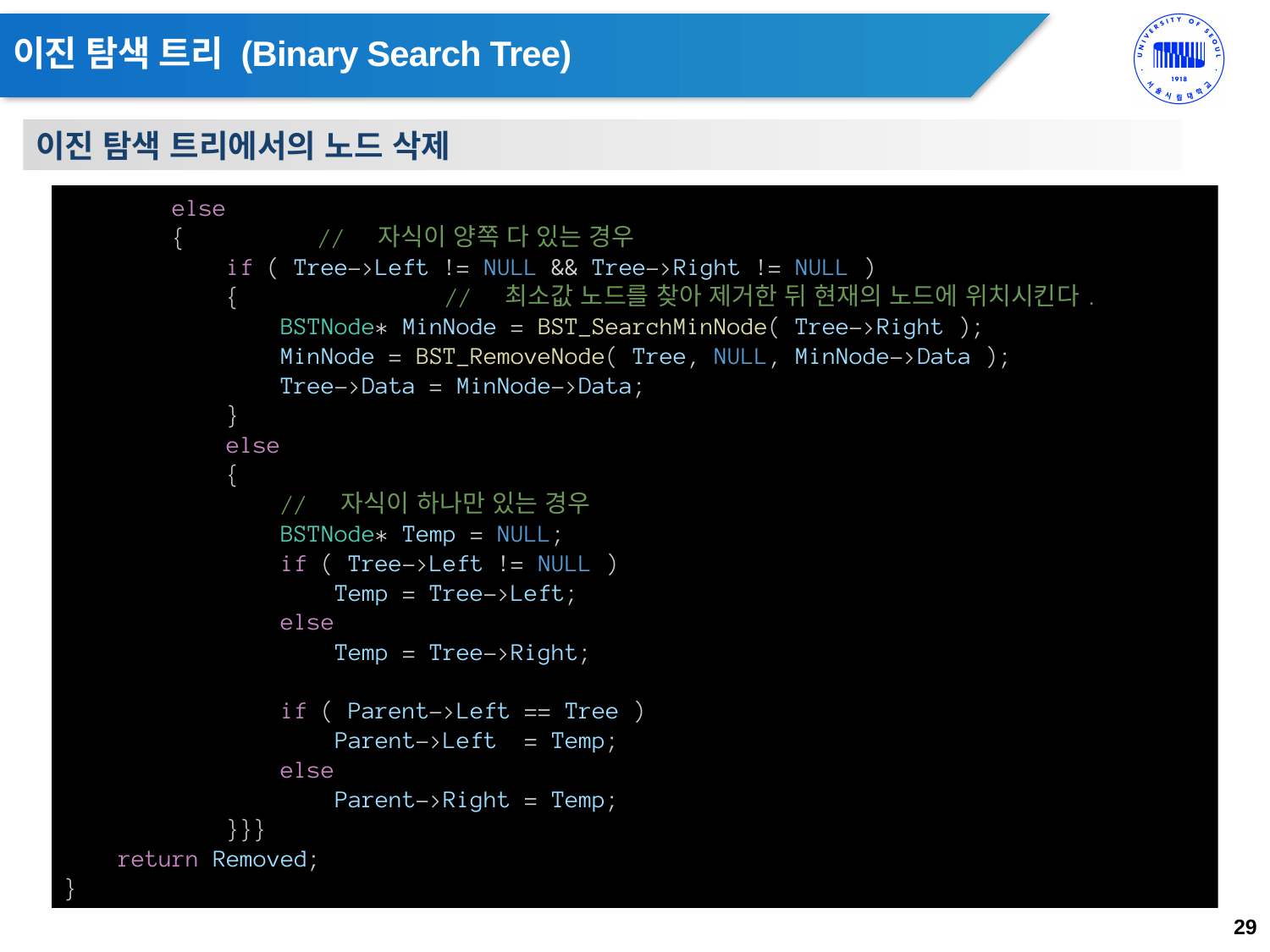

# 이진 탐색 트리 (Binary Search Tree)
이진 탐색 트리에서의 노드 삭제
        else
        {		//  자식이 양쪽 다 있는 경우
            if ( Tree->Left != NULL && Tree->Right != NULL )
            {		//  최소값 노드를 찾아 제거한 뒤 현재의 노드에 위치시킨다.
                BSTNode* MinNode = BST_SearchMinNode( Tree->Right );
                MinNode = BST_RemoveNode( Tree, NULL, MinNode->Data );
                Tree->Data = MinNode->Data;
            }
            else
            {
                //  자식이 하나만 있는 경우
                BSTNode* Temp = NULL;
                if ( Tree->Left != NULL )
                    Temp = Tree->Left;
                else
                    Temp = Tree->Right;
                if ( Parent->Left == Tree )
                    Parent->Left  = Temp;
                else
                    Parent->Right = Temp;
            }}}
    return Removed;
}
29